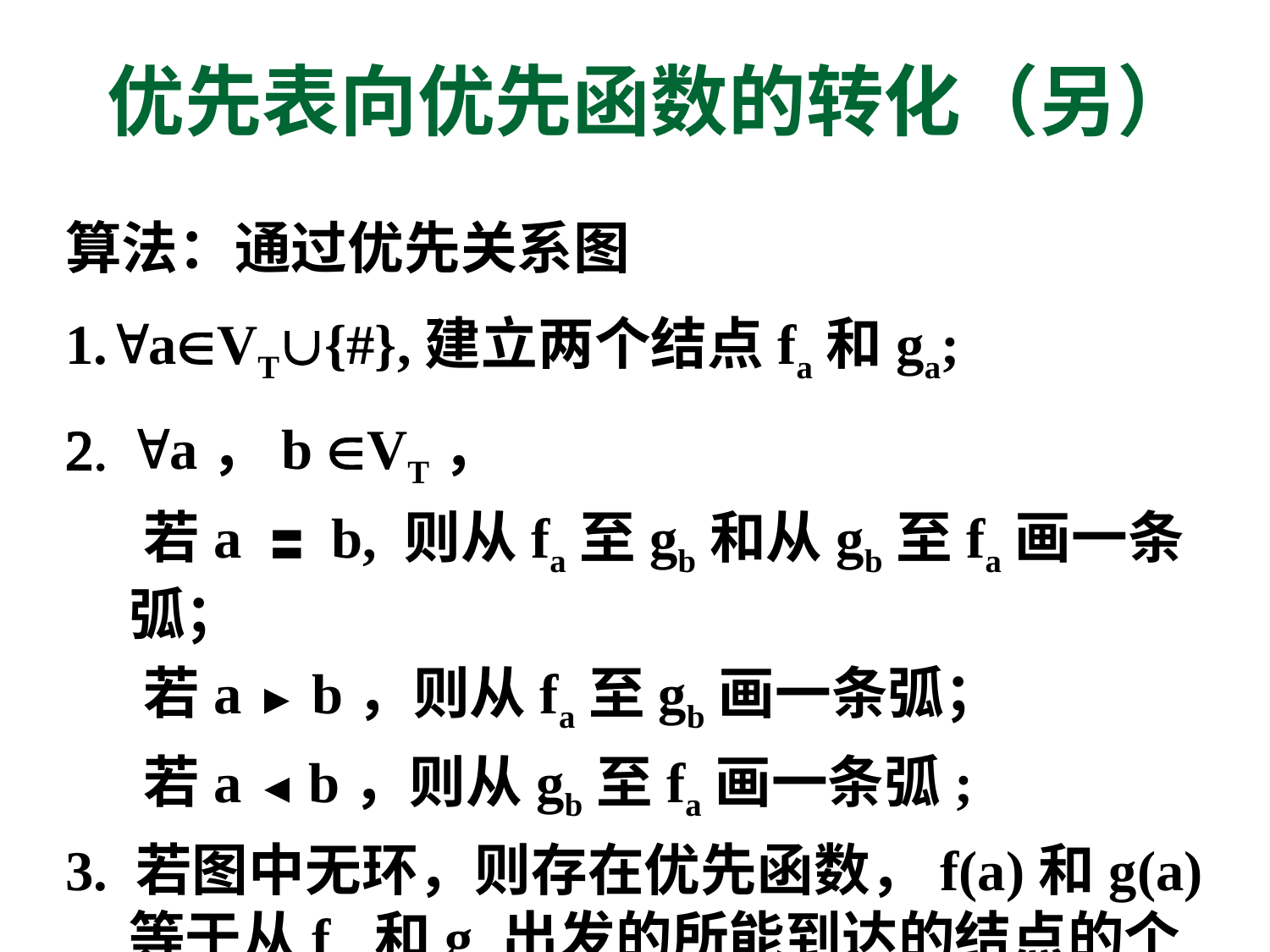

优先表向优先函数的转化（另）
算法：通过优先关系图
1.∀a∈VT∪{#},建立两个结点fa和ga;
∀a，b ∈VT，
     若a 〓 b, 则从fa至gb和从gb至fa画一条弧；
     若a ► b，则从fa至gb画一条弧；
     若a ◄ b，则从gb至fa画一条弧;
3. 若图中无环，则存在优先函数，f(a)和g(a)等于从fa 和ga出发的所能到达的结点的个数。